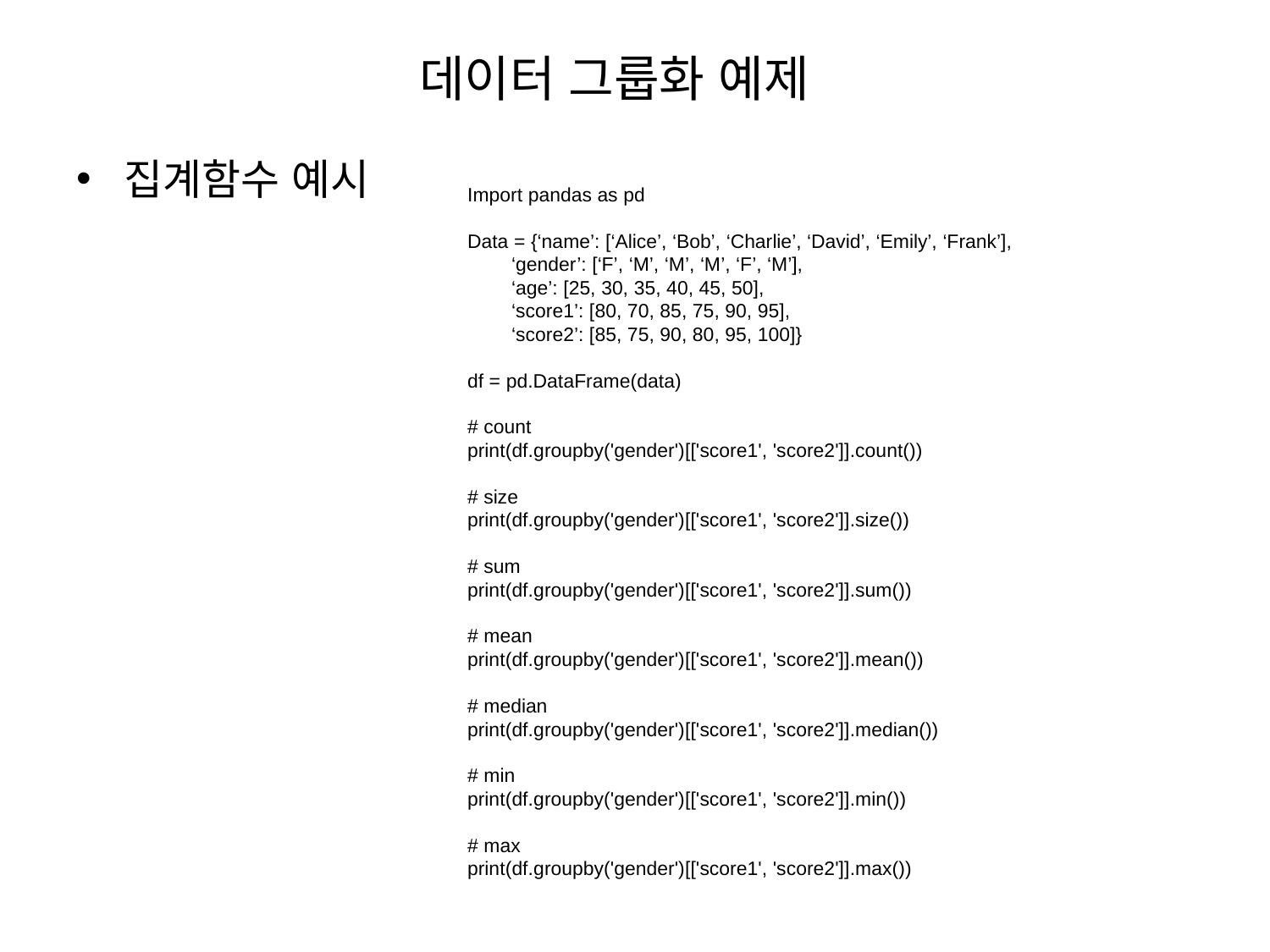

# 데이터 그룹화 예제
집계함수 예시

Import pandas as pd

Data = {‘name’: [‘Alice’, ‘Bob’, ‘Charlie’, ‘David’, ‘Emily’, ‘Frank’],
        ‘gender’: [‘F’, ‘M’, ‘M’, ‘M’, ‘F’, ‘M’],
        ‘age’: [25, 30, 35, 40, 45, 50],
        ‘score1’: [80, 70, 85, 75, 90, 95],
        ‘score2’: [85, 75, 90, 80, 95, 100]}

df = pd.DataFrame(data)

# count
print(df.groupby('gender')[['score1', 'score2']].count())

# size
print(df.groupby('gender')[['score1', 'score2']].size())

# sum
print(df.groupby('gender')[['score1', 'score2']].sum())

# mean
print(df.groupby('gender')[['score1', 'score2']].mean())

# median
print(df.groupby('gender')[['score1', 'score2']].median())

# min
print(df.groupby('gender')[['score1', 'score2']].min())

# max
print(df.groupby('gender')[['score1', 'score2']].max())